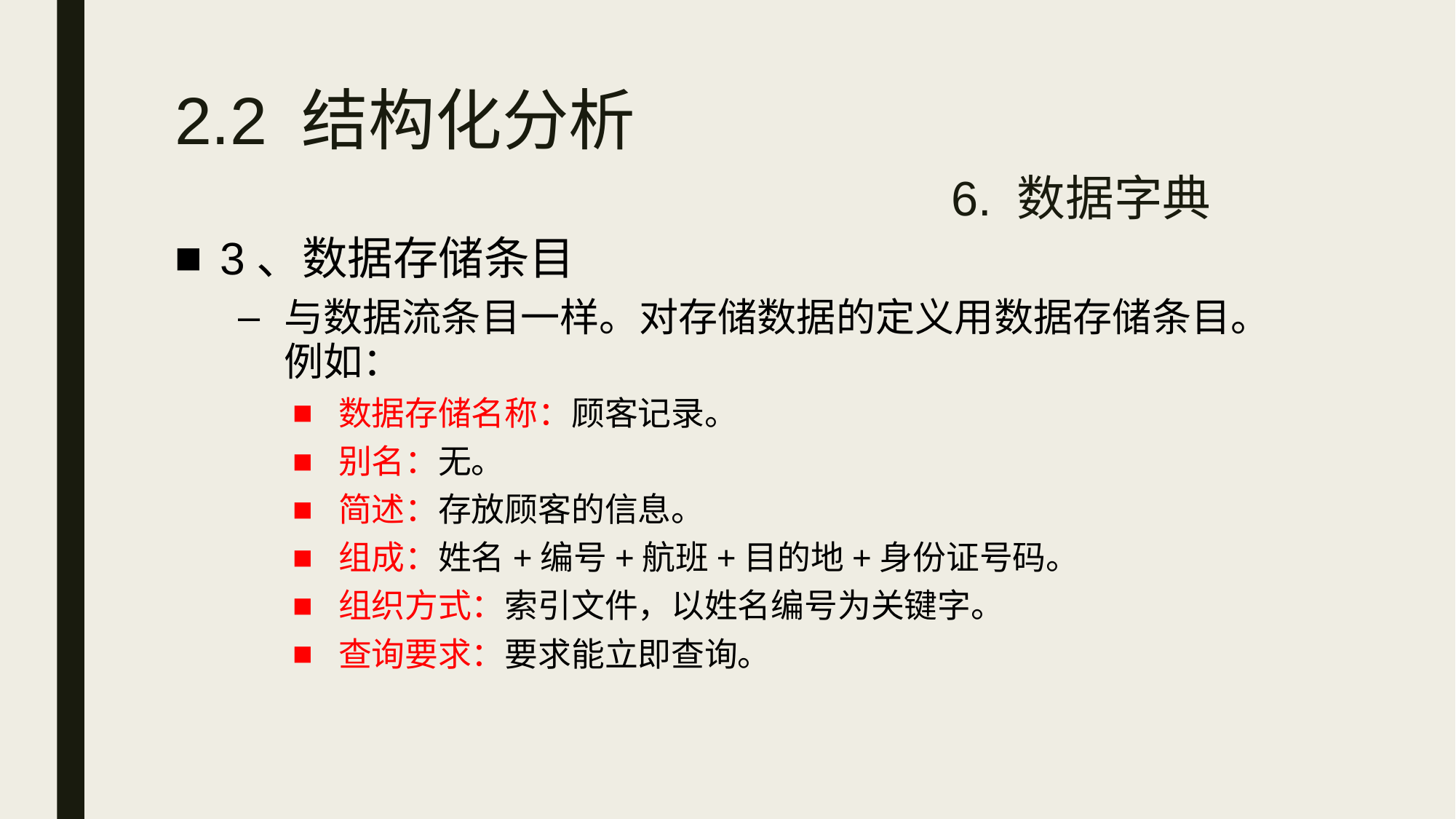

# 2.2 结构化分析 6. 数据字典
3、数据存储条目
与数据流条目一样。对存储数据的定义用数据存储条目。例如：
数据存储名称：顾客记录。
别名：无。
简述：存放顾客的信息。
组成：姓名+编号+航班+目的地+身份证号码。
组织方式：索引文件，以姓名编号为关键字。
查询要求：要求能立即查询。